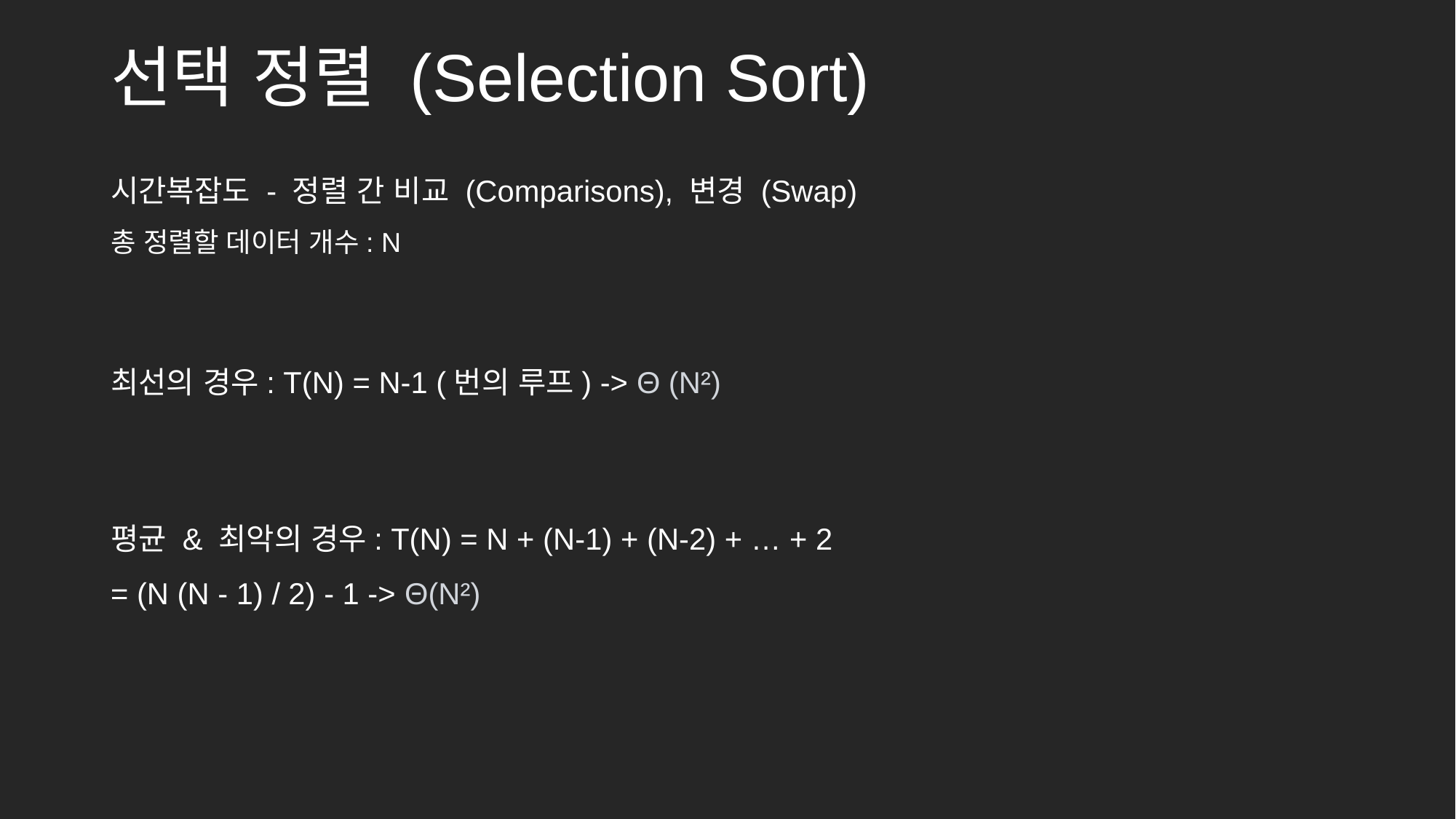

# 선택 정렬 (Selection Sort)
시간복잡도 - 정렬 간 비교 (Comparisons), 변경 (Swap)
총 정렬할 데이터 개수: N
최선의 경우: T(N) = N-1 (번의 루프) -> Θ (N²)
평균 & 최악의 경우: T(N) = N + (N-1) + (N-2) + … + 2
= (N (N - 1) / 2) - 1 -> Θ(N²)